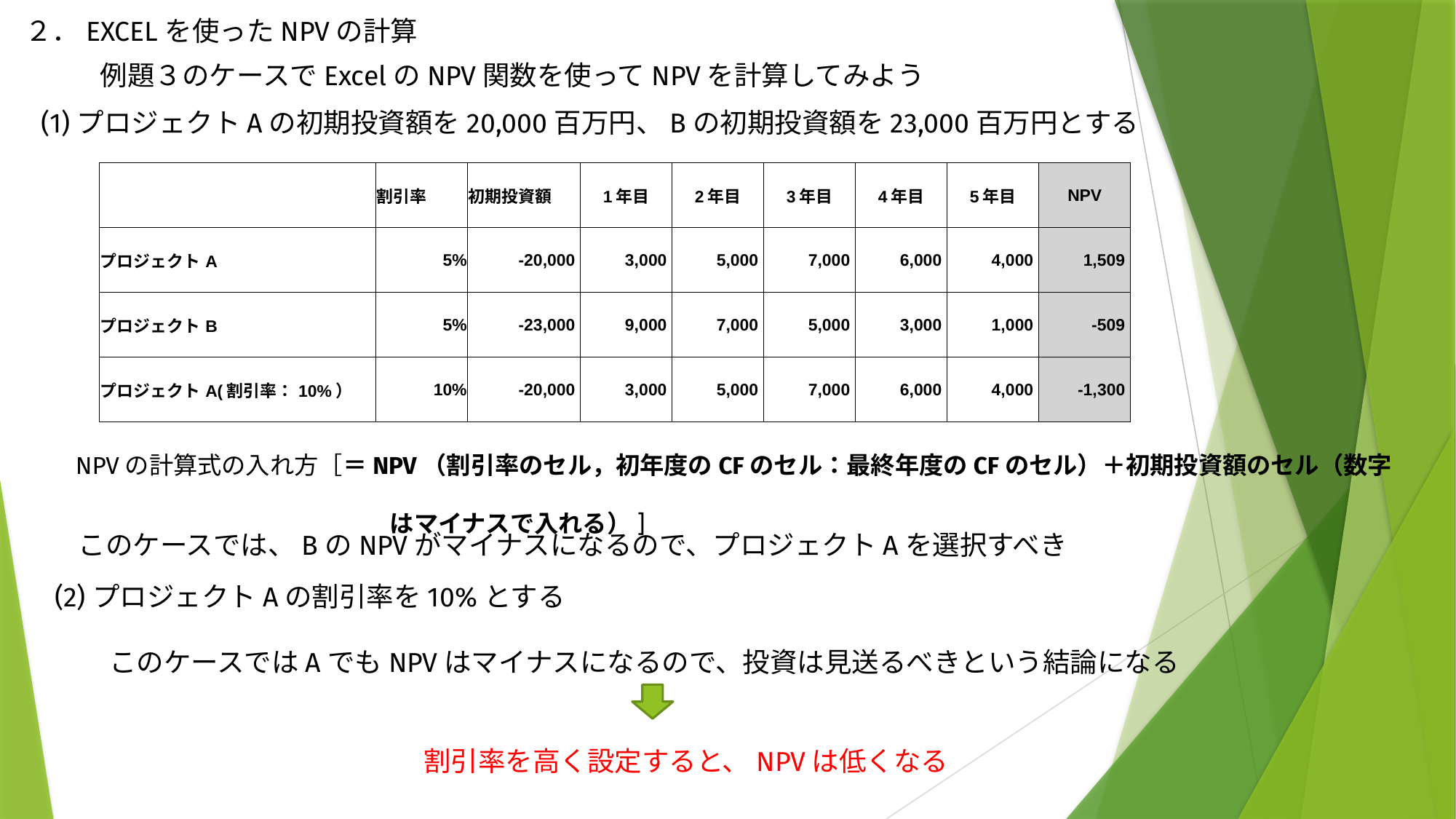

２．EXCELを使ったNPVの計算
例題３のケースでExcelのNPV関数を使ってNPVを計算してみよう
(1)プロジェクトAの初期投資額を20,000百万円、Bの初期投資額を23,000百万円とする
|  | 割引率 | 初期投資額 | 1年目 | 2年目 | 3年目 | 4年目 | 5年目 | NPV |
| --- | --- | --- | --- | --- | --- | --- | --- | --- |
| プロジェクトA | 5% | -20,000 | 3,000 | 5,000 | 7,000 | 6,000 | 4,000 | 1,509 |
| プロジェクトB | 5% | -23,000 | 9,000 | 7,000 | 5,000 | 3,000 | 1,000 | -509 |
| プロジェクトA(割引率：10%） | 10% | -20,000 | 3,000 | 5,000 | 7,000 | 6,000 | 4,000 | -1,300 |
NPVの計算式の入れ方［＝NPV（割引率のセル，初年度のCFのセル：最終年度のCFのセル）＋初期投資額のセル（数字
　　　　　　　　　　　　　はマイナスで入れる）]
このケースでは、BのNPVがマイナスになるので、プロジェクトAを選択すべき
(2)プロジェクトAの割引率を10%とする

　　このケースではAでもNPVはマイナスになるので、投資は見送るべきという結論になる

割引率を高く設定すると、NPVは低くなる